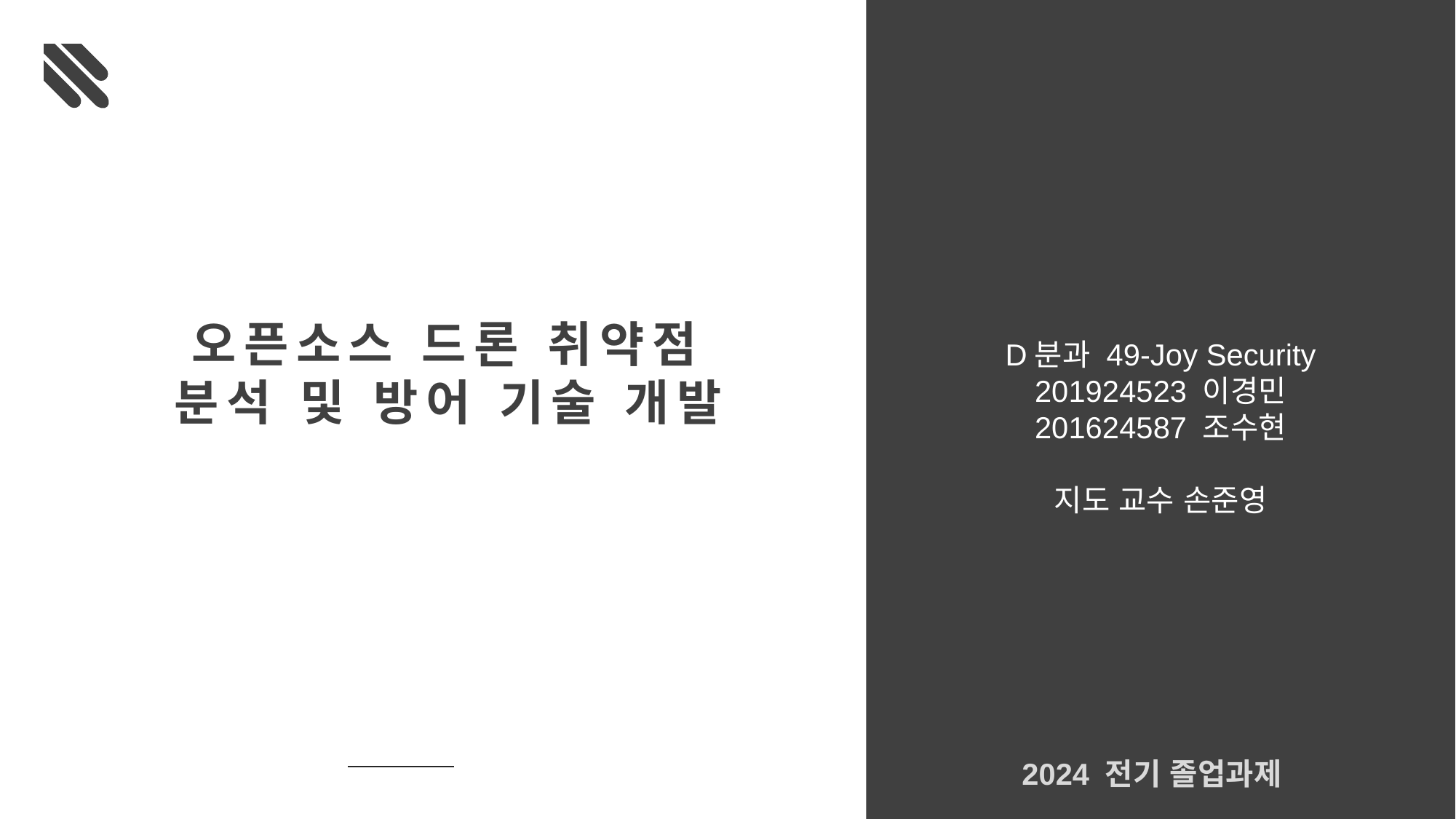

오픈소스 드론 취약점 분석 및 방어 기술 개발
D분과 49-Joy Security
201924523 이경민
201624587 조수현

지도 교수 손준영
2024 전기 졸업과제